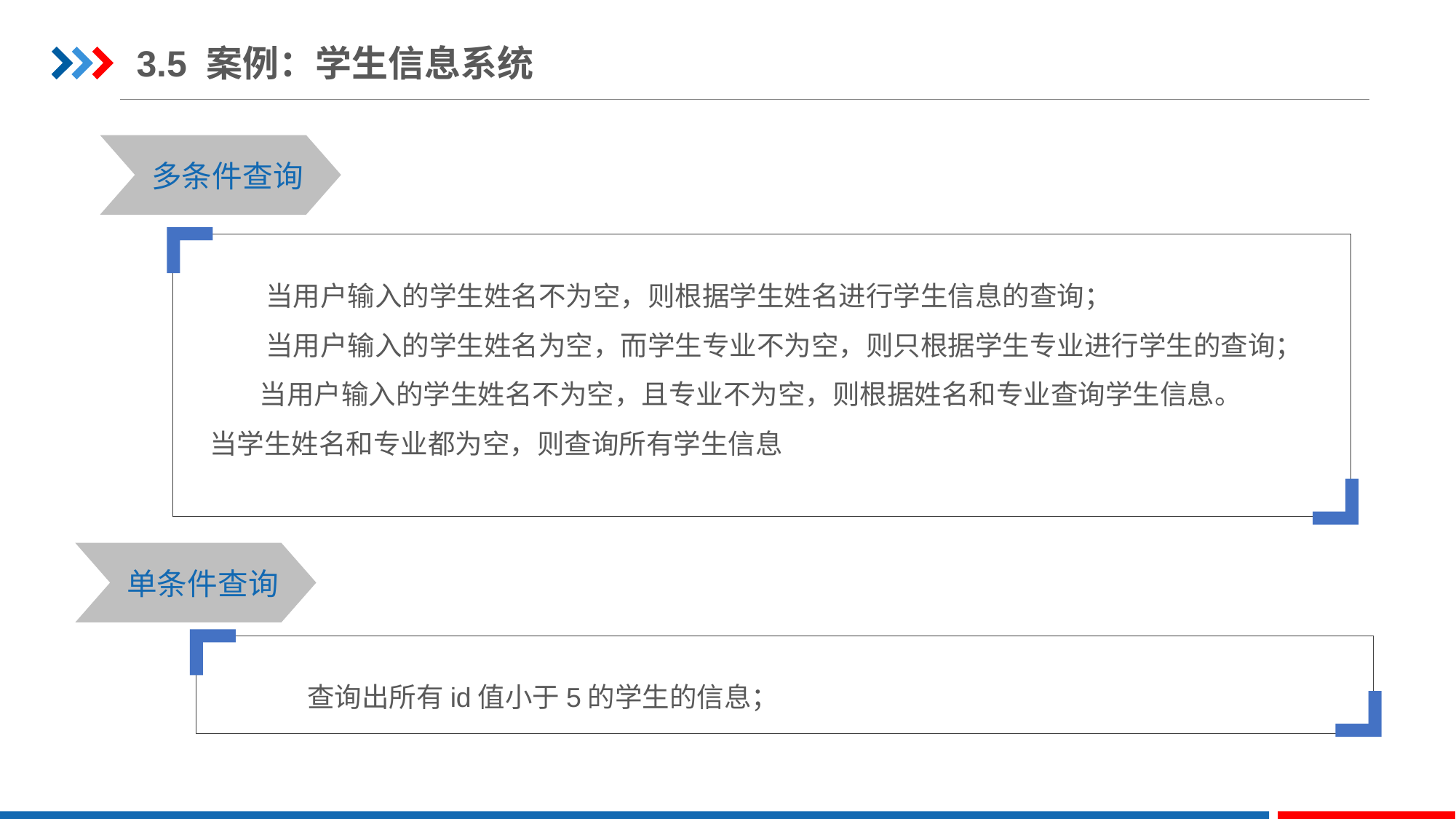

3.5 案例：学生信息系统

STEP  01
STEP  03
多条件查询

        当用户输入的学生姓名不为空，则根据学生姓名进行学生信息的查询；
        当用户输入的学生姓名为空，而学生专业不为空，则只根据学生专业进行学生的查询；
       当用户输入的学生姓名不为空，且专业不为空，则根据姓名和专业查询学生信息。
当学生姓名和专业都为空，则查询所有学生信息

单条件查询

        查询出所有id值小于5的学生的信息；